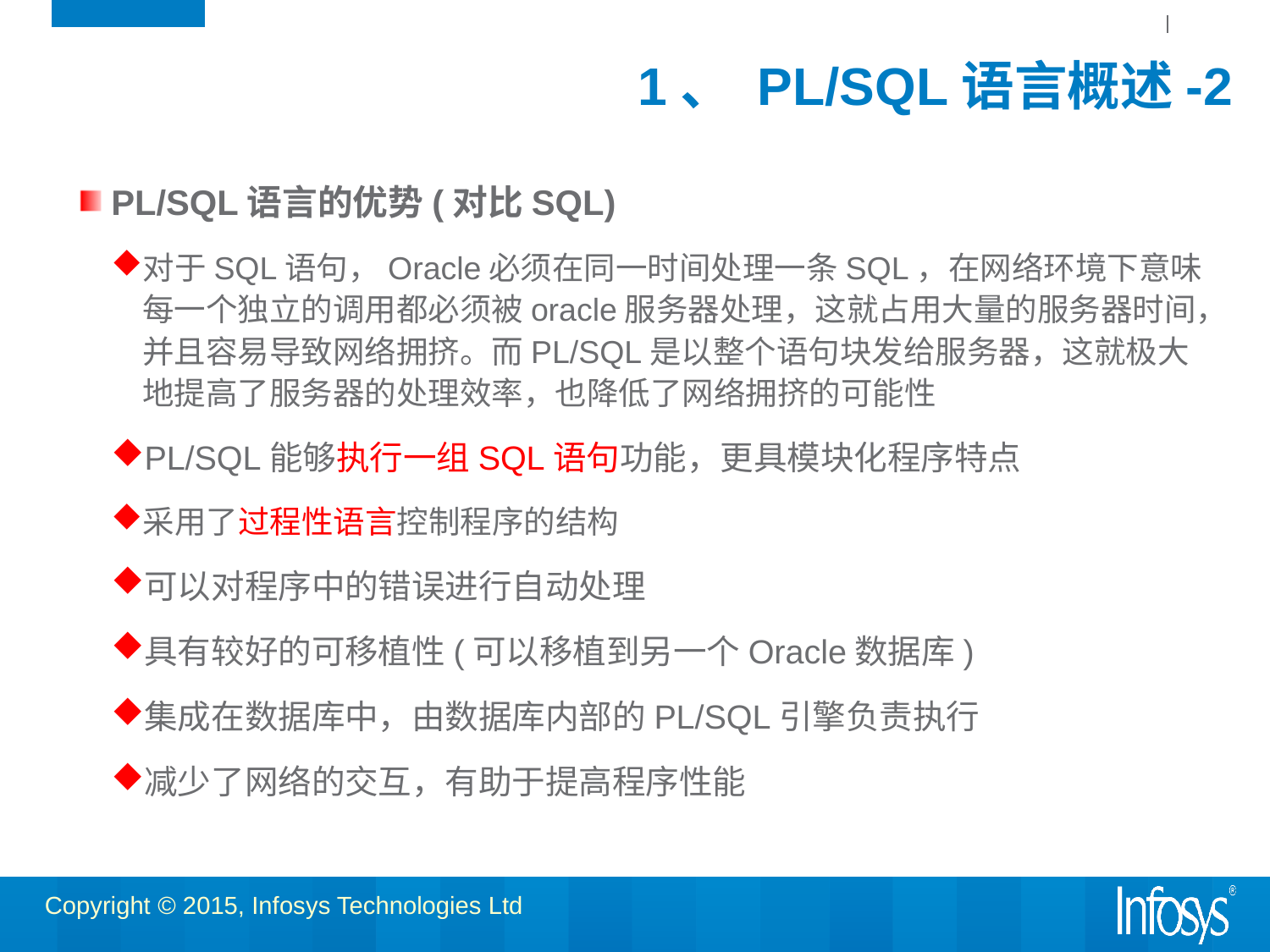

# 1、 PL/SQL语言概述-2
PL/SQL语言的优势(对比SQL)
对于SQL语句，Oracle必须在同一时间处理一条SQL，在网络环境下意味每一个独立的调用都必须被oracle服务器处理，这就占用大量的服务器时间，并且容易导致网络拥挤。而PL/SQL是以整个语句块发给服务器，这就极大地提高了服务器的处理效率，也降低了网络拥挤的可能性
PL/SQL能够执行一组SQL语句功能，更具模块化程序特点
采用了过程性语言控制程序的结构
可以对程序中的错误进行自动处理
具有较好的可移植性(可以移植到另一个Oracle数据库)
集成在数据库中，由数据库内部的PL/SQL引擎负责执行
减少了网络的交互，有助于提高程序性能